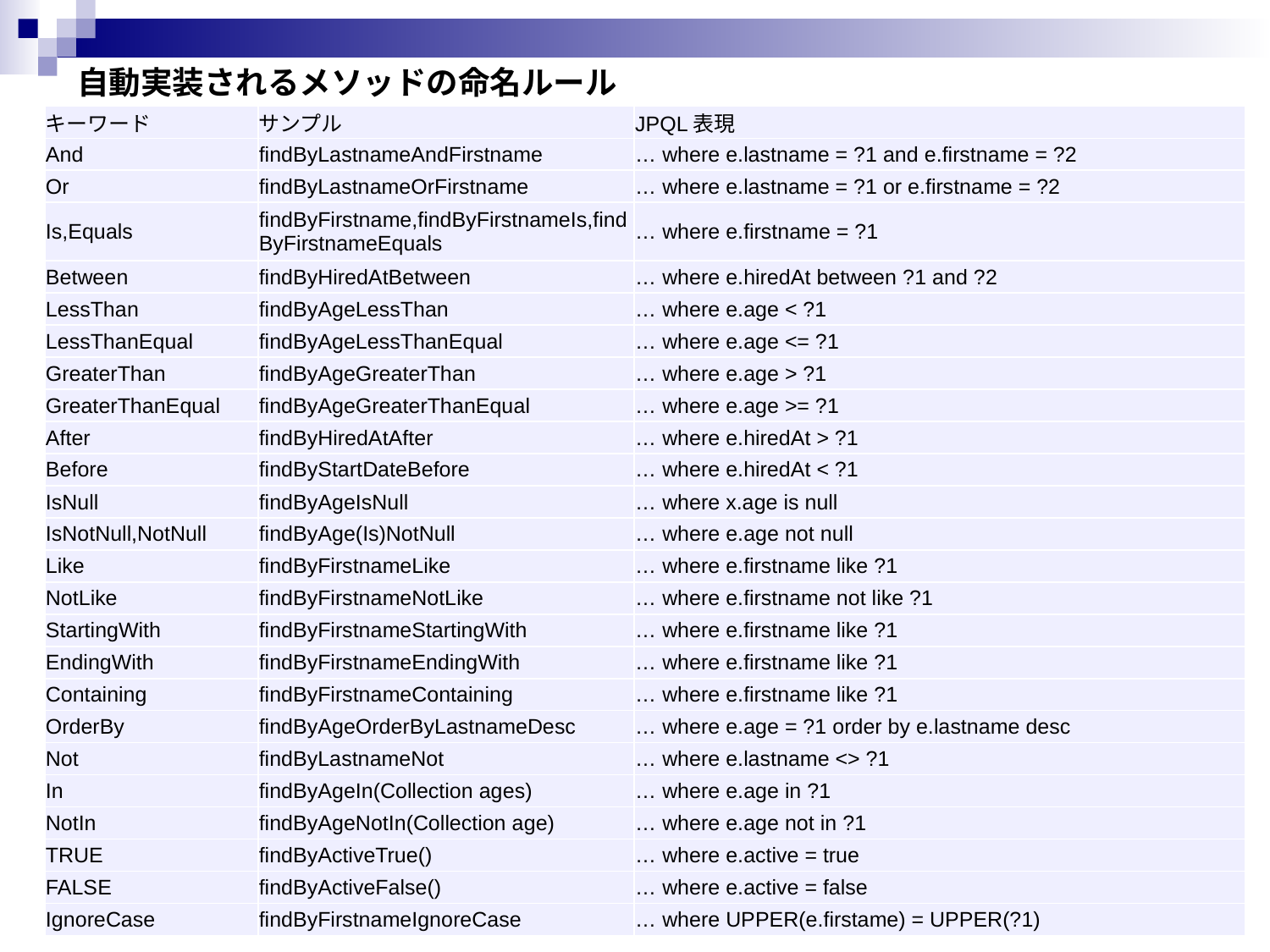

自動実装されるメソッドの命名ルール

| キーワード | サンプル | JPQL表現 |
| --- | --- | --- |
| And | findByLastnameAndFirstname | … where e.lastname = ?1 and e.firstname = ?2 |
| Or | findByLastnameOrFirstname | … where e.lastname = ?1 or e.firstname = ?2 |
| Is,Equals | findByFirstname,findByFirstnameIs,findByFirstnameEquals | … where e.firstname = ?1 |
| Between | findByHiredAtBetween | … where e.hiredAt between ?1 and ?2 |
| LessThan | findByAgeLessThan | … where e.age < ?1 |
| LessThanEqual | findByAgeLessThanEqual | … where e.age <= ?1 |
| GreaterThan | findByAgeGreaterThan | … where e.age > ?1 |
| GreaterThanEqual | findByAgeGreaterThanEqual | … where e.age >= ?1 |
| After | findByHiredAtAfter | … where e.hiredAt > ?1 |
| Before | findByStartDateBefore | … where e.hiredAt < ?1 |
| IsNull | findByAgeIsNull | … where x.age is null |
| IsNotNull,NotNull | findByAge(Is)NotNull | … where e.age not null |
| Like | findByFirstnameLike | … where e.firstname like ?1 |
| NotLike | findByFirstnameNotLike | … where e.firstname not like ?1 |
| StartingWith | findByFirstnameStartingWith | … where e.firstname like ?1 |
| EndingWith | findByFirstnameEndingWith | … where e.firstname like ?1 |
| Containing | findByFirstnameContaining | … where e.firstname like ?1 |
| OrderBy | findByAgeOrderByLastnameDesc | … where e.age = ?1 order by e.lastname desc |
| Not | findByLastnameNot | … where e.lastname <> ?1 |
| In | findByAgeIn(Collection ages) | … where e.age in ?1 |
| NotIn | findByAgeNotIn(Collection age) | … where e.age not in ?1 |
| TRUE | findByActiveTrue() | … where e.active = true |
| FALSE | findByActiveFalse() | … where e.active = false |
| IgnoreCase | findByFirstnameIgnoreCase | … where UPPER(e.firstame) = UPPER(?1) |